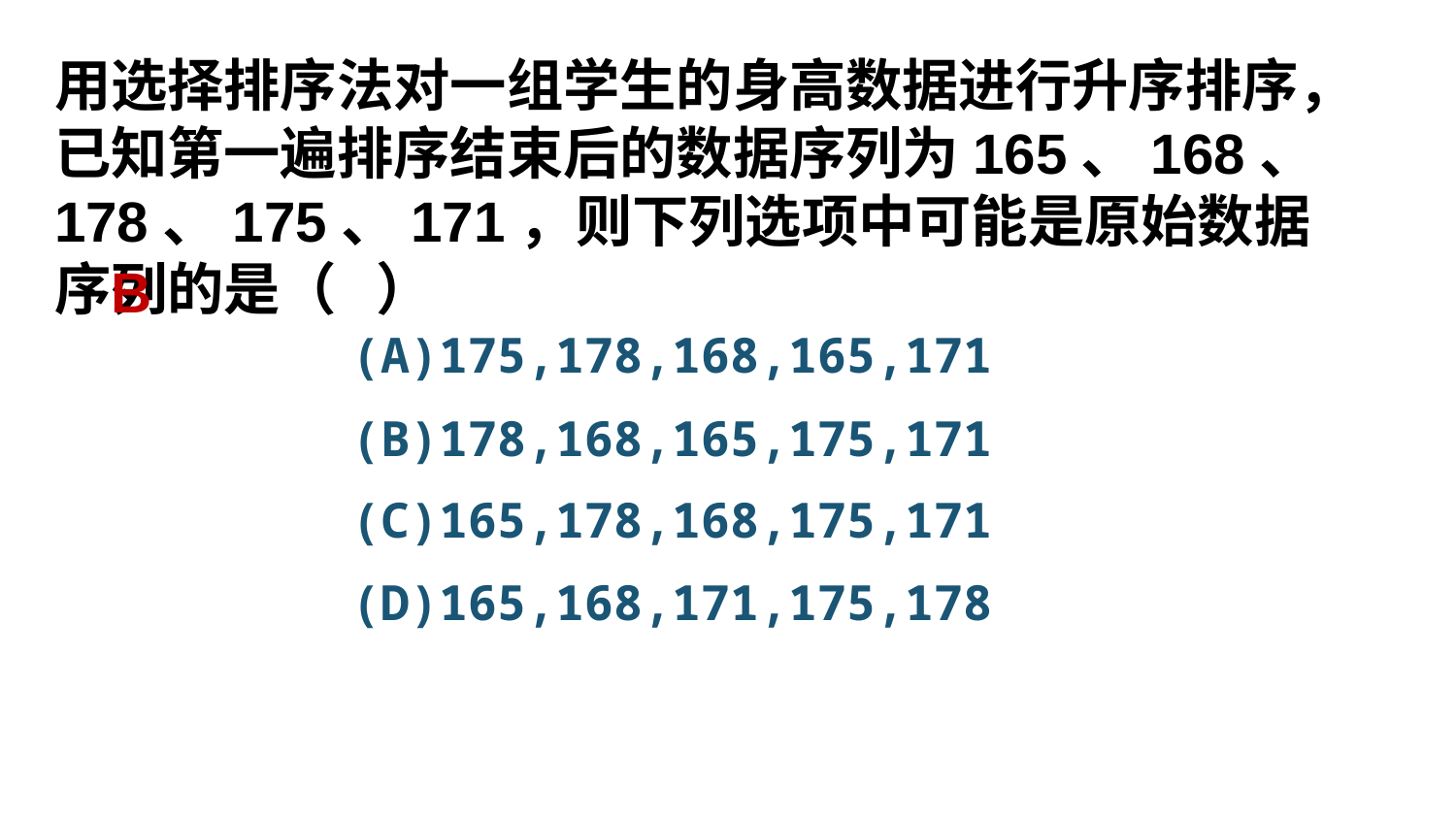

用选择排序法对一组学生的身高数据进行升序排序，已知第一遍排序结束后的数据序列为165、168、178、175、171，则下列选项中可能是原始数据序列的是（   ）
B
(A)175,178,168,165,171
(B)178,168,165,175,171
(C)165,178,168,175,171
(D)165,168,171,175,178